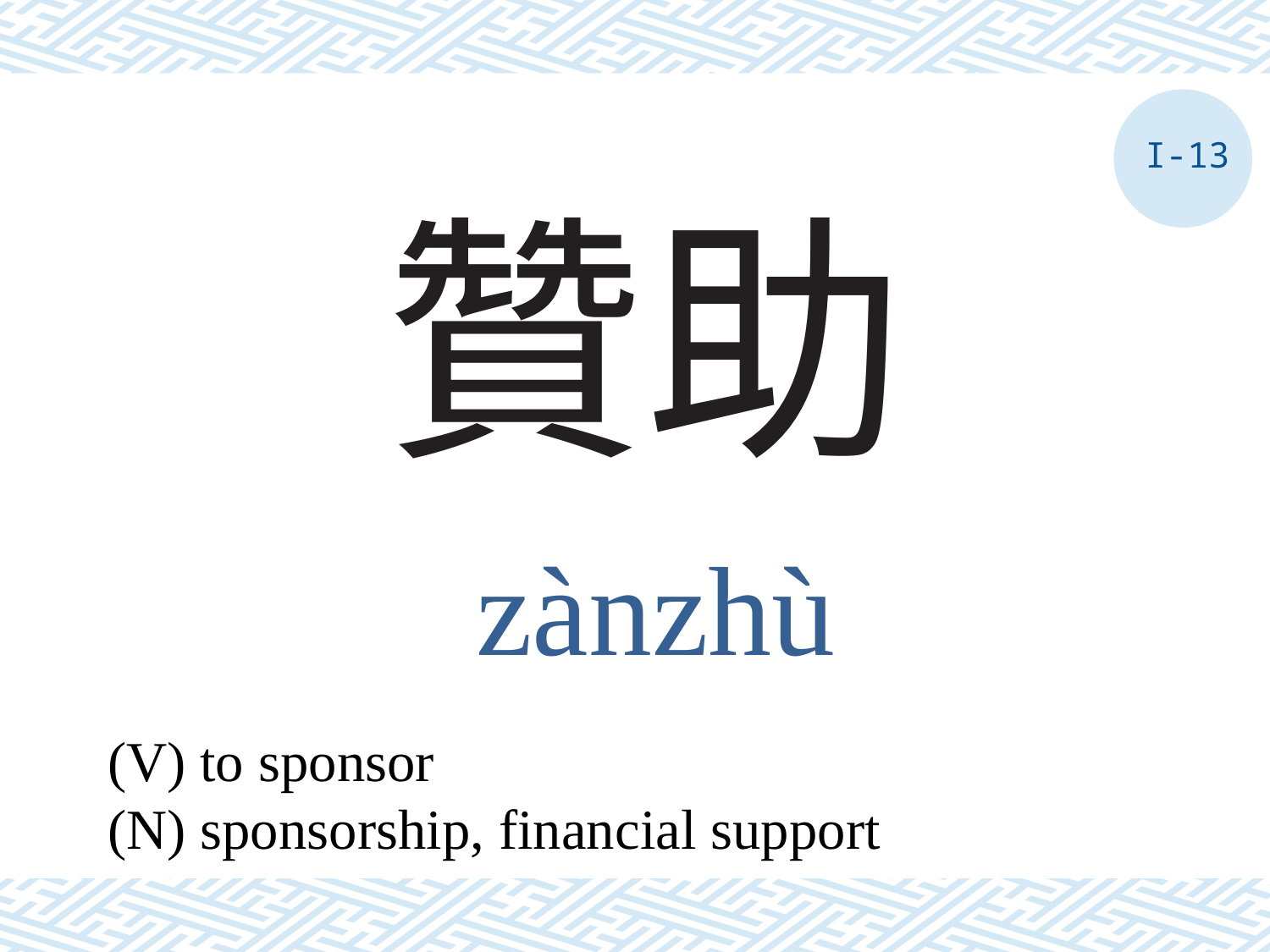

I-13

# 贊助
zànzhù
(V) to sponsor
(N) sponsorship, financial support